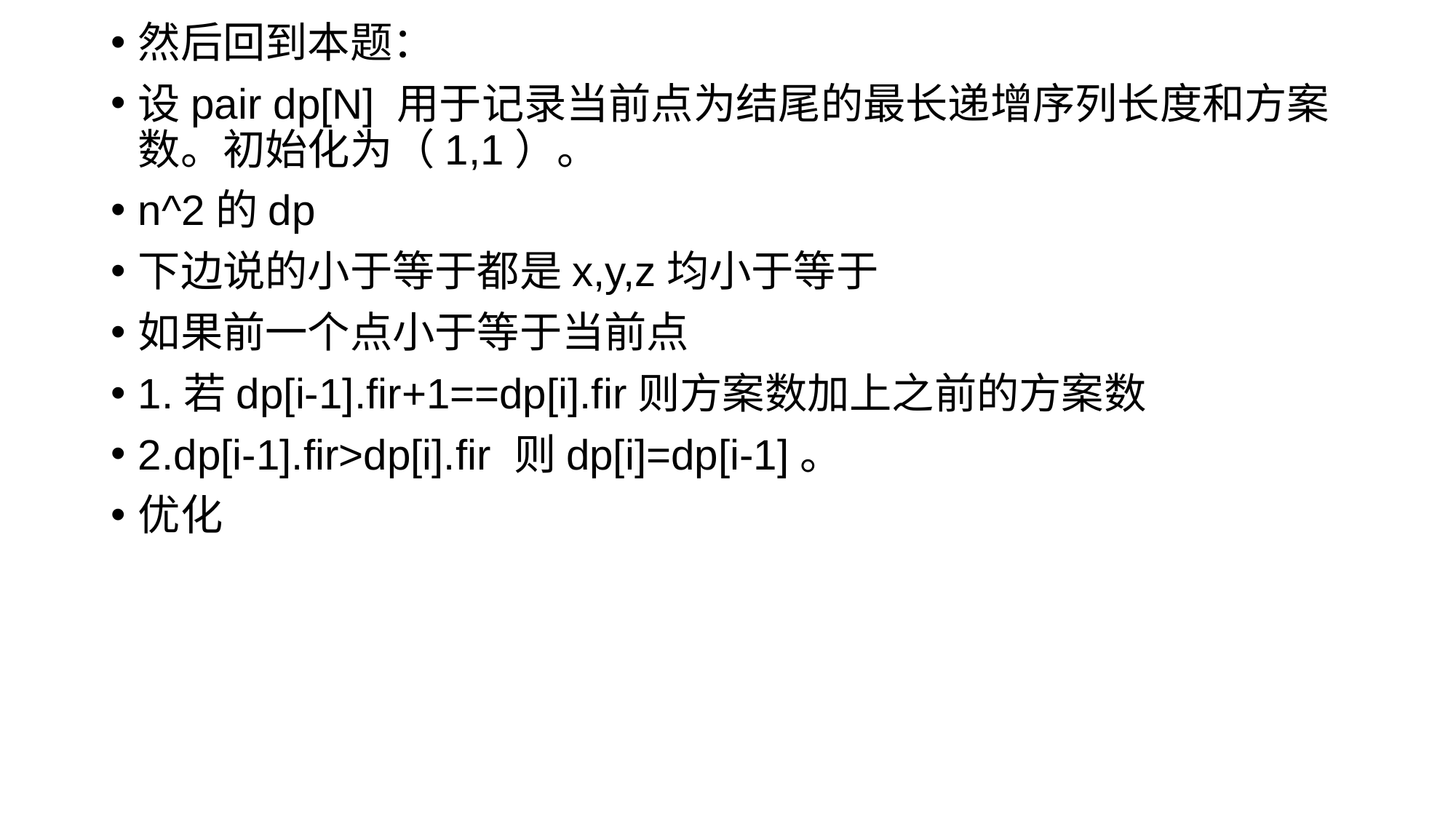

然后回到本题：
设pair dp[N] 用于记录当前点为结尾的最长递增序列长度和方案数。初始化为（1,1）。
n^2的dp
下边说的小于等于都是x,y,z均小于等于
如果前一个点小于等于当前点
1.若dp[i-1].fir+1==dp[i].fir则方案数加上之前的方案数
2.dp[i-1].fir>dp[i].fir 则dp[i]=dp[i-1]。
优化